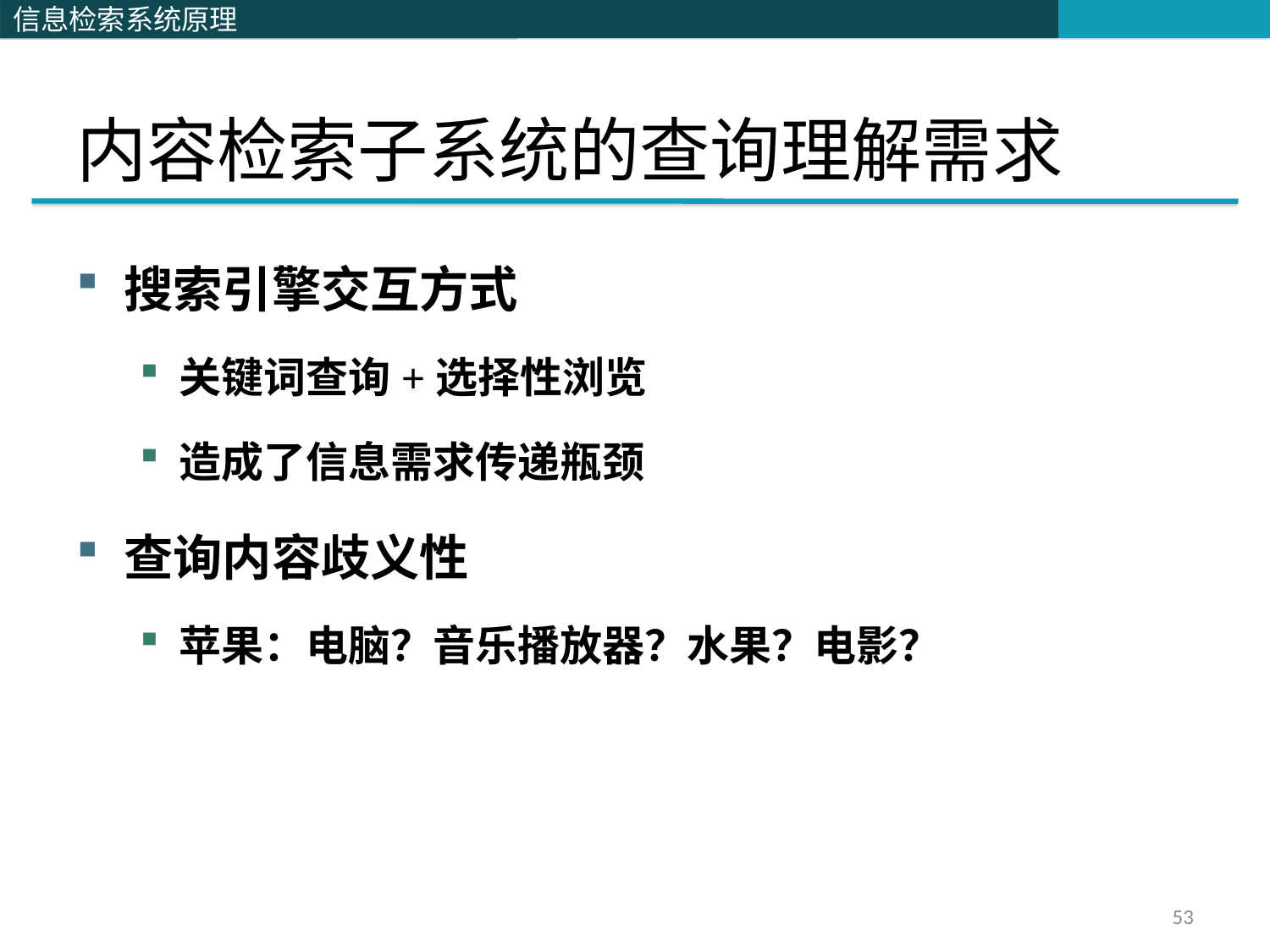

# 内容检索子系统的查询理解需求
搜索引擎交互方式
关键词查询+选择性浏览
造成了信息需求传递瓶颈
查询内容歧义性
苹果：电脑？音乐播放器？水果？电影？
53